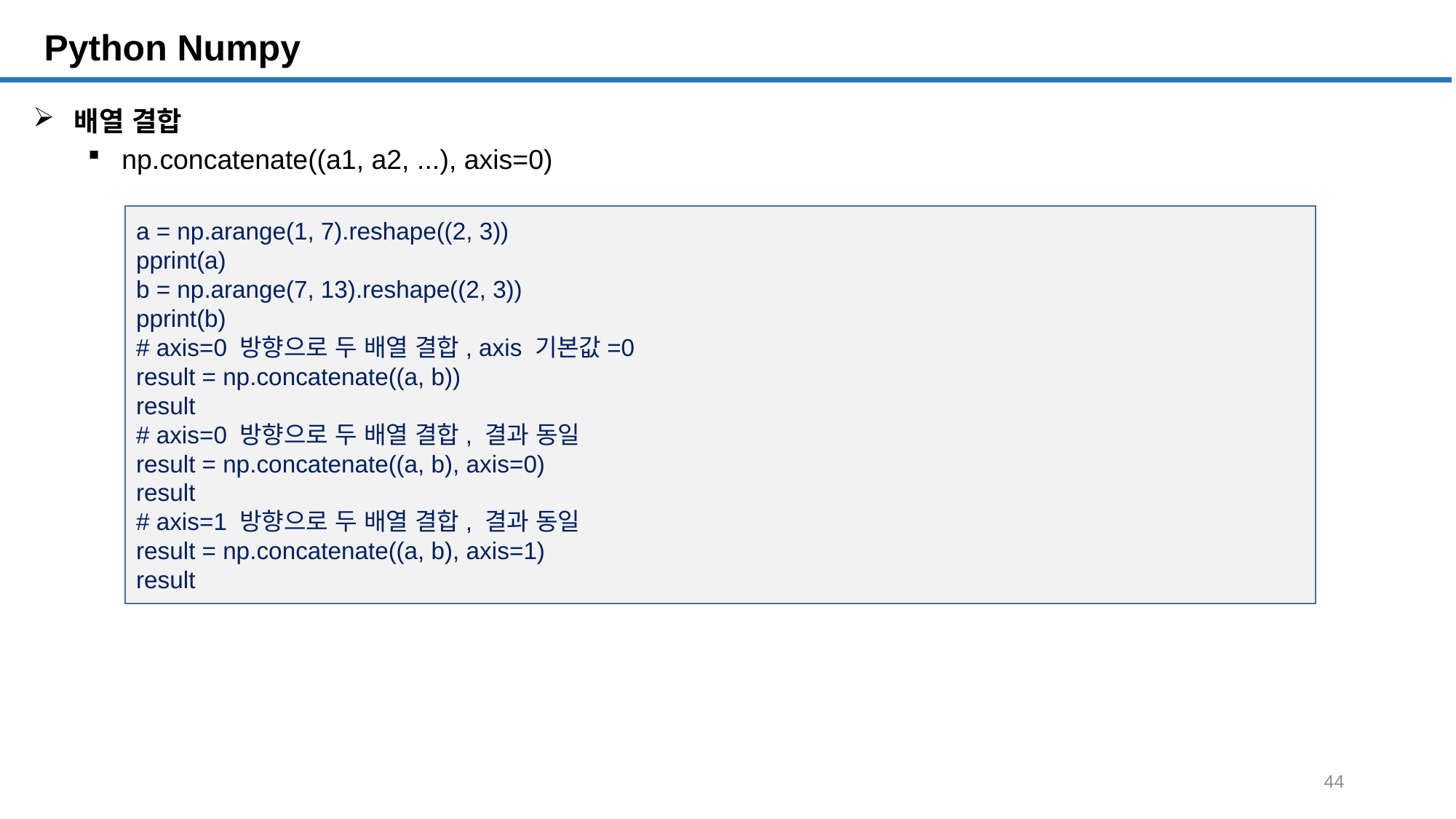

SQL 튜닝 개요
# Python Numpy

배열 결합
np.concatenate((a1, a2, ...), axis=0)
a = np.arange(1, 7).reshape((2, 3))
pprint(a)
b = np.arange(7, 13).reshape((2, 3))
pprint(b)
# axis=0 방향으로 두 배열 결합, axis 기본값=0
result = np.concatenate((a, b))
result
# axis=0 방향으로 두 배열 결합, 결과 동일
result = np.concatenate((a, b), axis=0)
result
# axis=1 방향으로 두 배열 결합, 결과 동일
result = np.concatenate((a, b), axis=1)
result
44